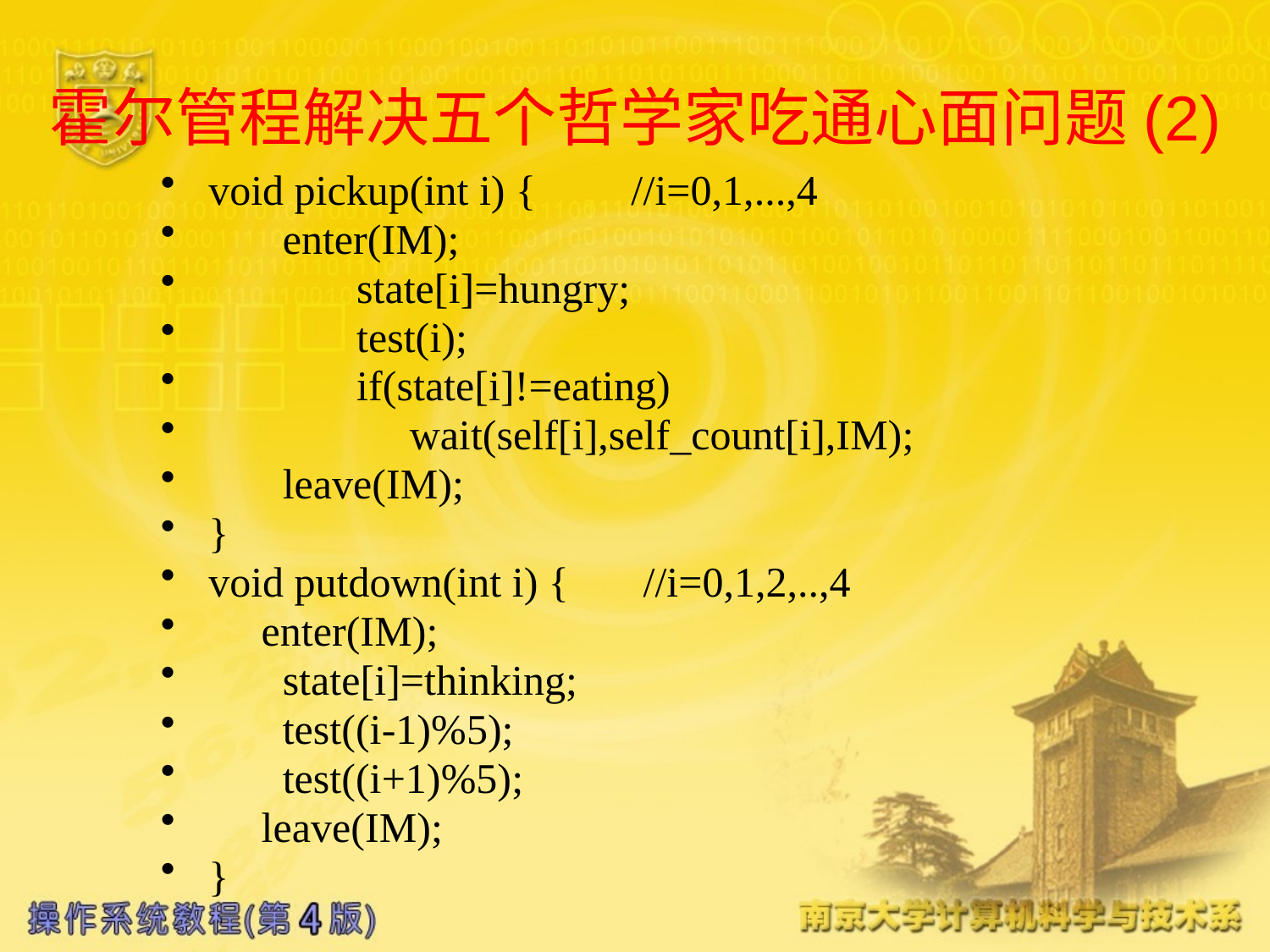

# 霍尔管程解决五个哲学家吃通心面问题(2)
void pickup(int i) {         //i=0,1,...,4
       enter(IM);
	  state[i]=hungry;
	  test(i);
	  if(state[i]!=eating)
	       wait(self[i],self_count[i],IM);
       leave(IM);
}
void putdown(int i) {       //i=0,1,2,..,4
     enter(IM);
       state[i]=thinking;
       test((i-1)%5);
       test((i+1)%5);
     leave(IM);
}